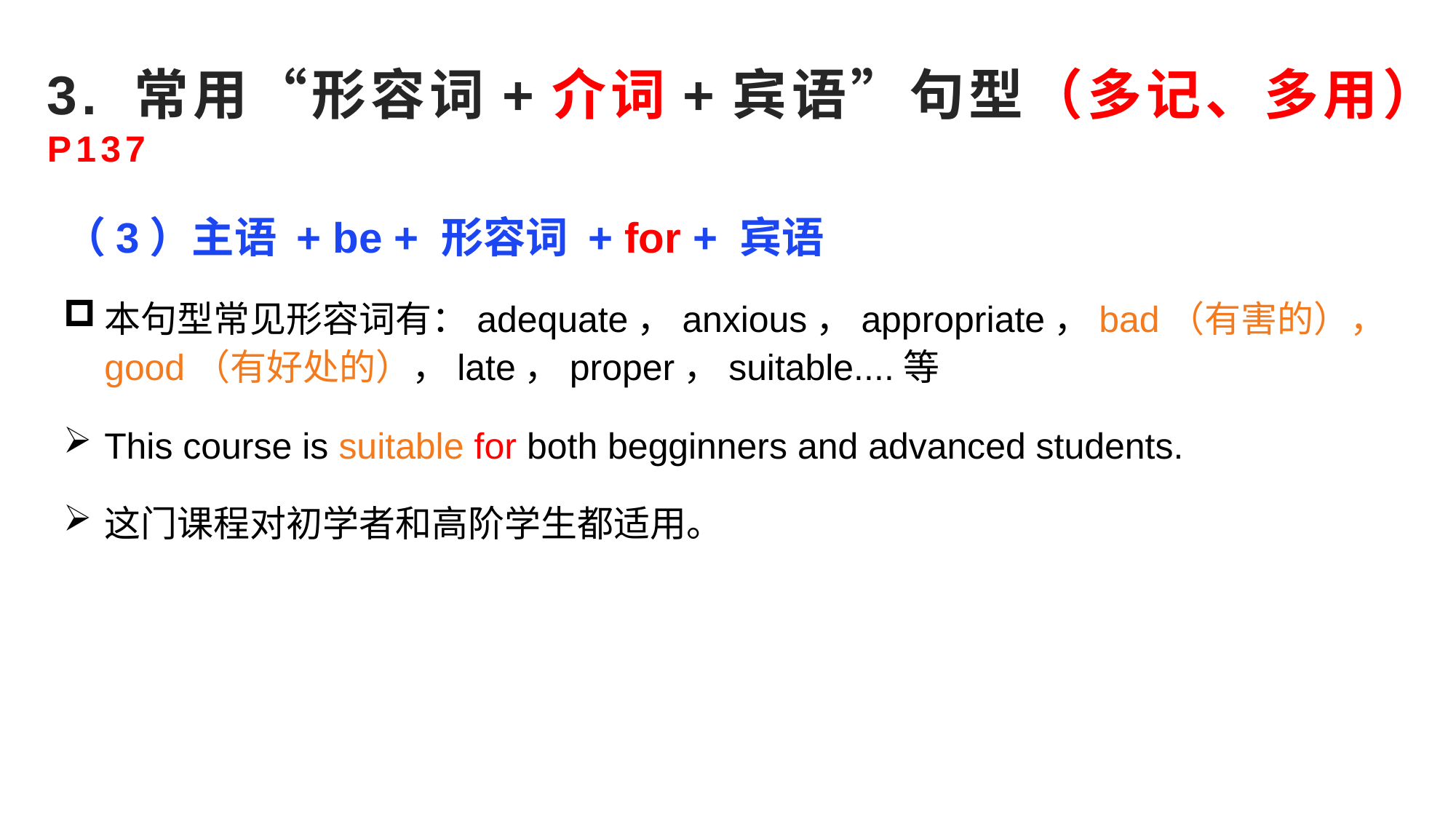

3. 常用“形容词+介词+宾语”句型（多记、多用）P137
（3）主语 + be + 形容词 + for + 宾语
本句型常见形容词有：adequate，anxious，appropriate，bad（有害的），good（有好处的），late，proper，suitable....等
This course is suitable for both begginners and advanced students.
这门课程对初学者和高阶学生都适用。